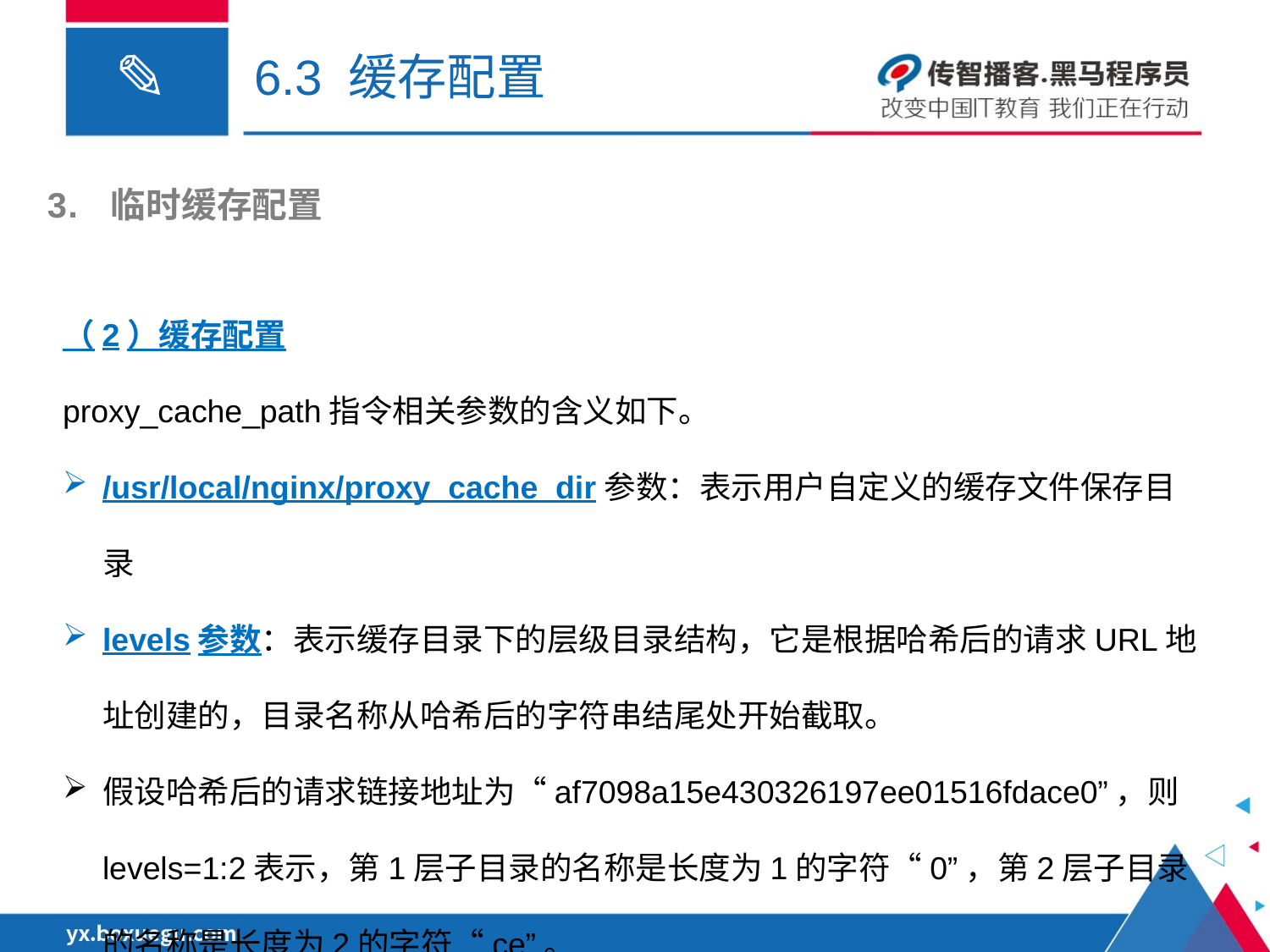

# 6.3 缓存配置
临时缓存配置
（2）缓存配置
proxy_cache_path指令相关参数的含义如下。
/usr/local/nginx/proxy_cache_dir参数：表示用户自定义的缓存文件保存目录
levels参数：表示缓存目录下的层级目录结构，它是根据哈希后的请求URL地址创建的，目录名称从哈希后的字符串结尾处开始截取。
假设哈希后的请求链接地址为“af7098a15e430326197ee01516fdace0”，则levels=1:2表示，第1层子目录的名称是长度为1的字符“0”，第2层子目录的名称是长度为2的字符“ce”。